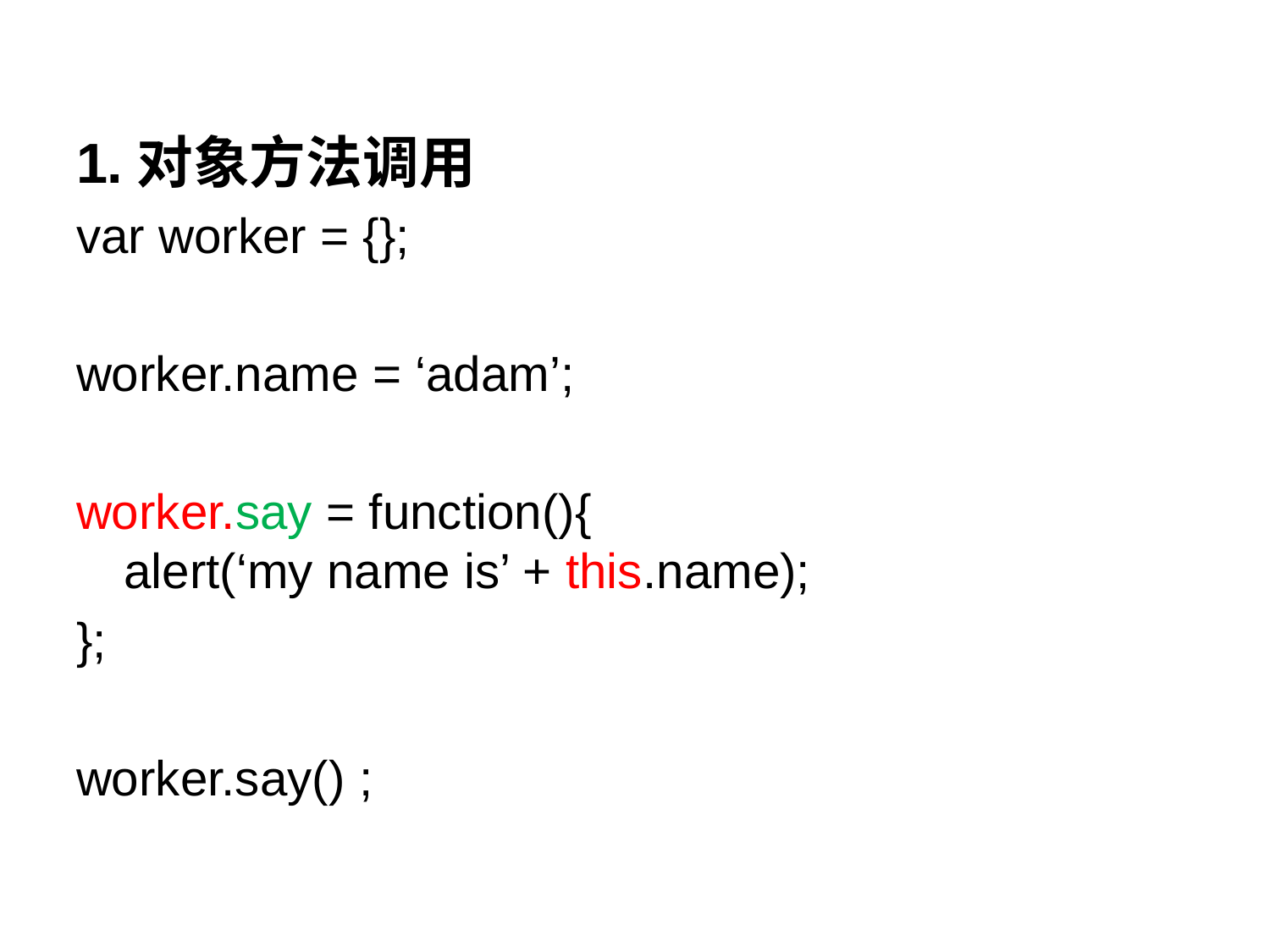

1.对象方法调用
var worker = {};

worker.name = ‘adam’;

worker.say = function(){
alert(‘my name is’ + this.name);
};

worker.say() ;